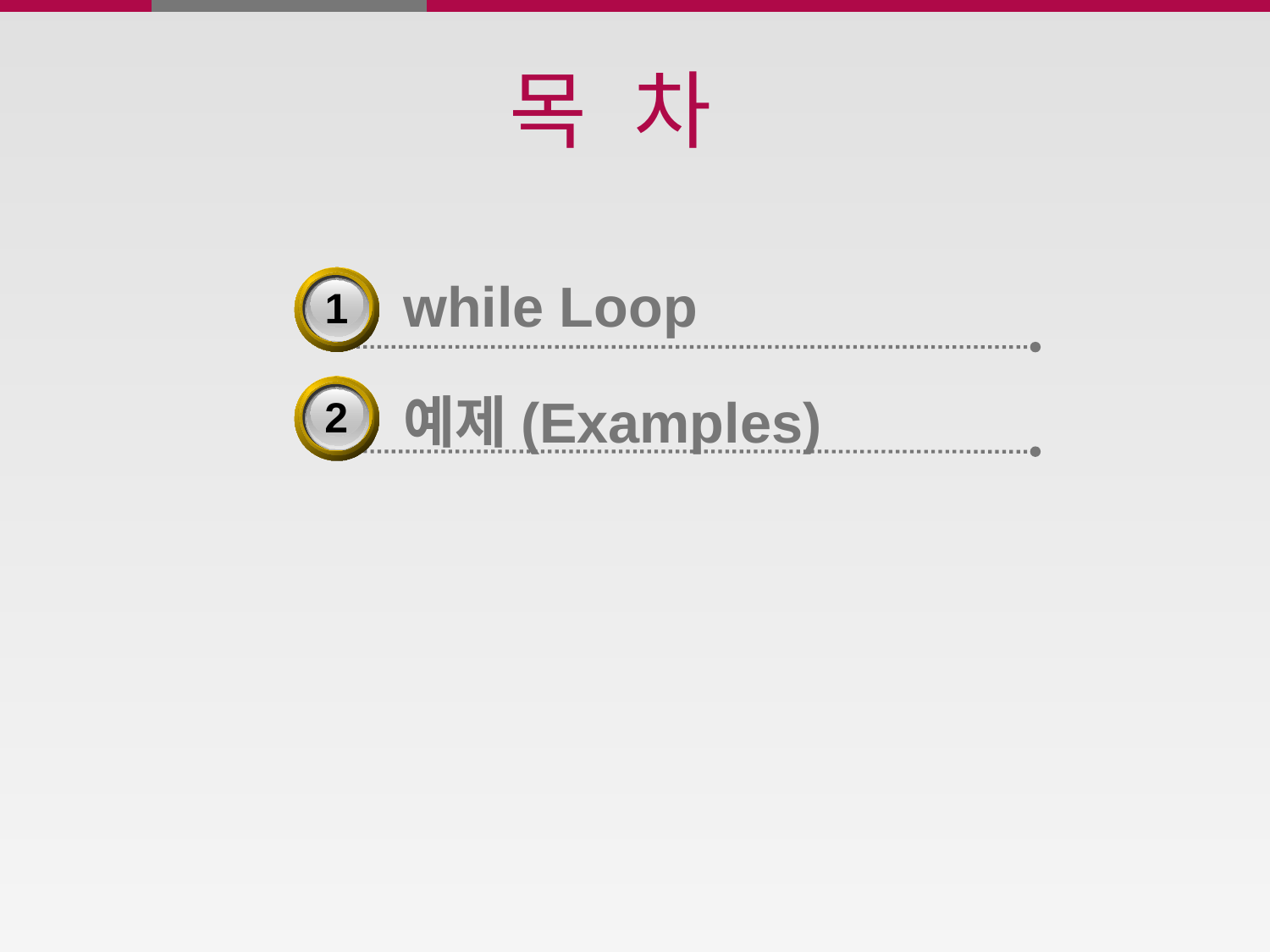

# 목  차
while Loop

3

1

3

2
예제(Examples)